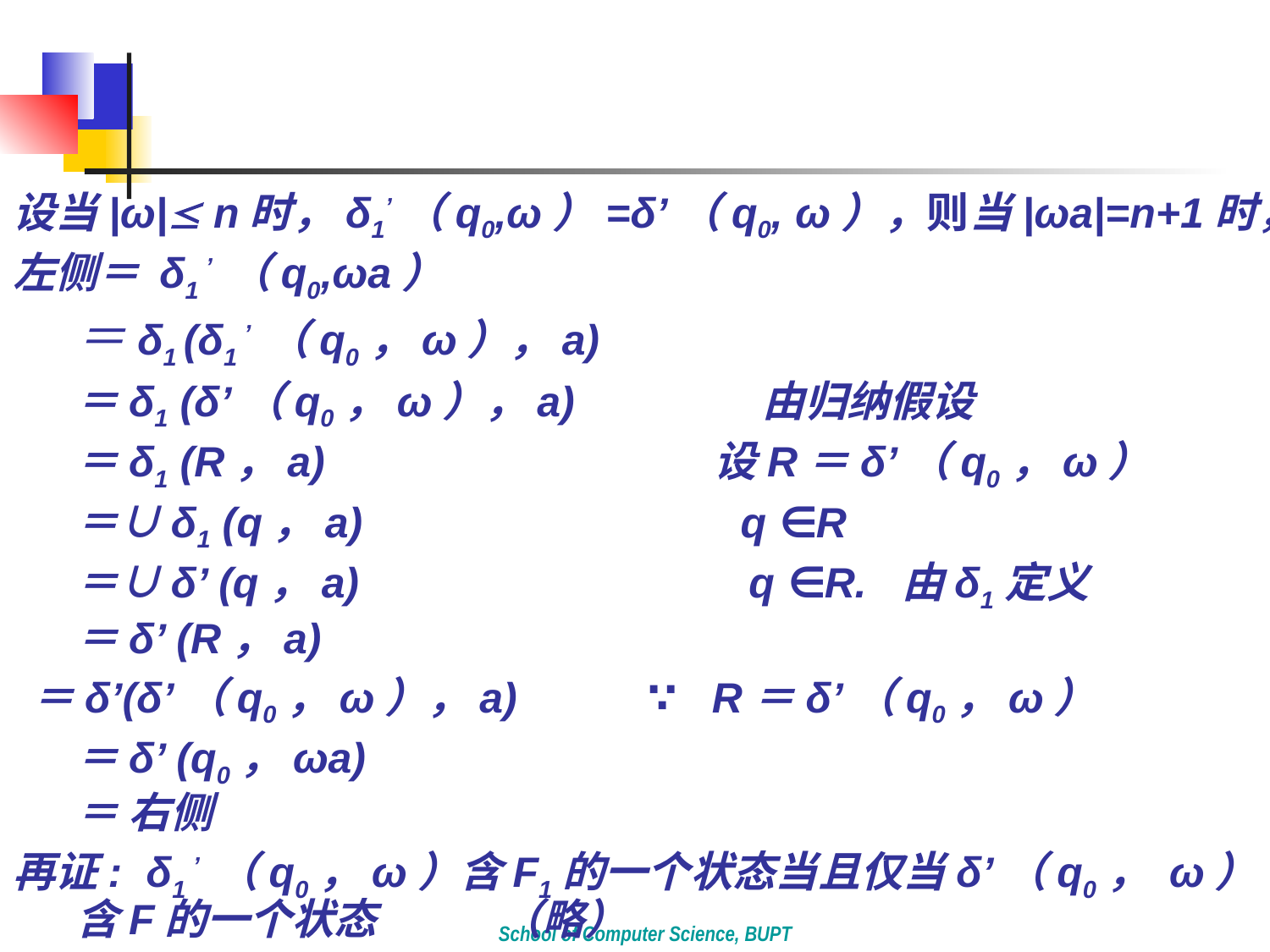

#
设当|ω|≤ n时，δ1’（q0,ω）=δ’（q0, ω），则当|ωa|=n+1时，
左侧＝ δ1 ’ （q0,ωa）
	＝δ1 (δ1 ’ （q0，ω），a)
	＝δ1 (δ’（q0，ω），a)               由归纳假设
	＝δ1 (R，a)                                设R＝δ’（q0，ω）
	＝∪δ1 (q，a)                                q ∈R
	＝∪δ’ (q，a)                                 q ∈R.  由δ1定义
	＝δ’ (R，a)
 ＝δ’(δ’（q0，ω），a)           ∵   R＝δ’（q0，ω）
	＝δ’ (q0，ωa)
	＝ 右侧
再证:  δ1 ’ （q0，ω）含F1的一个状态当且仅当δ’（q0， ω）含F的一个状态             （略）

School of Computer Science, BUPT
17